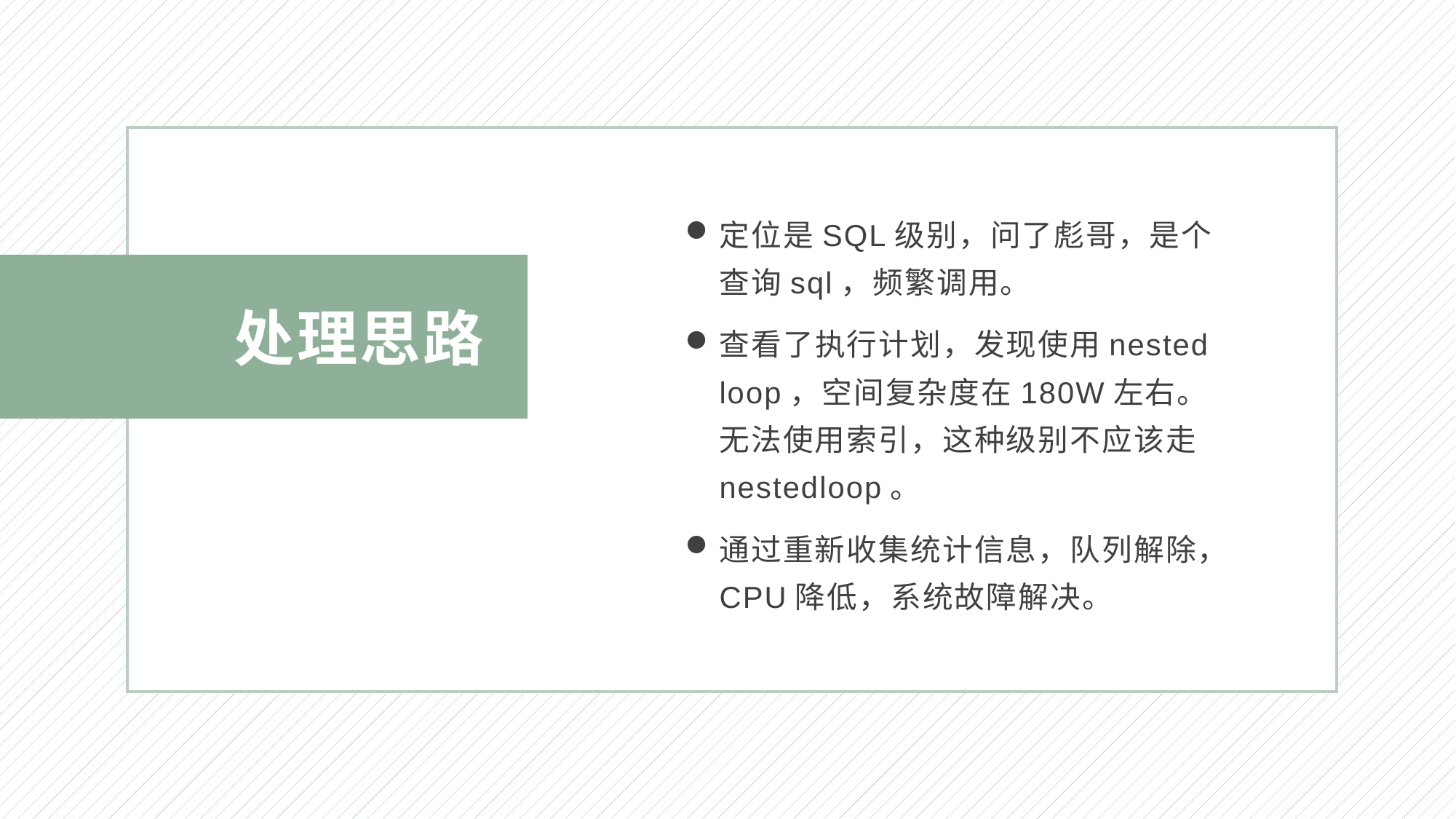

定位是SQL级别，问了彪哥，是个查询sql，频繁调用。
查看了执行计划，发现使用nested loop，空间复杂度在180W左右。无法使用索引，这种级别不应该走nestedloop。
通过重新收集统计信息，队列解除，CPU降低，系统故障解决。

处理思路